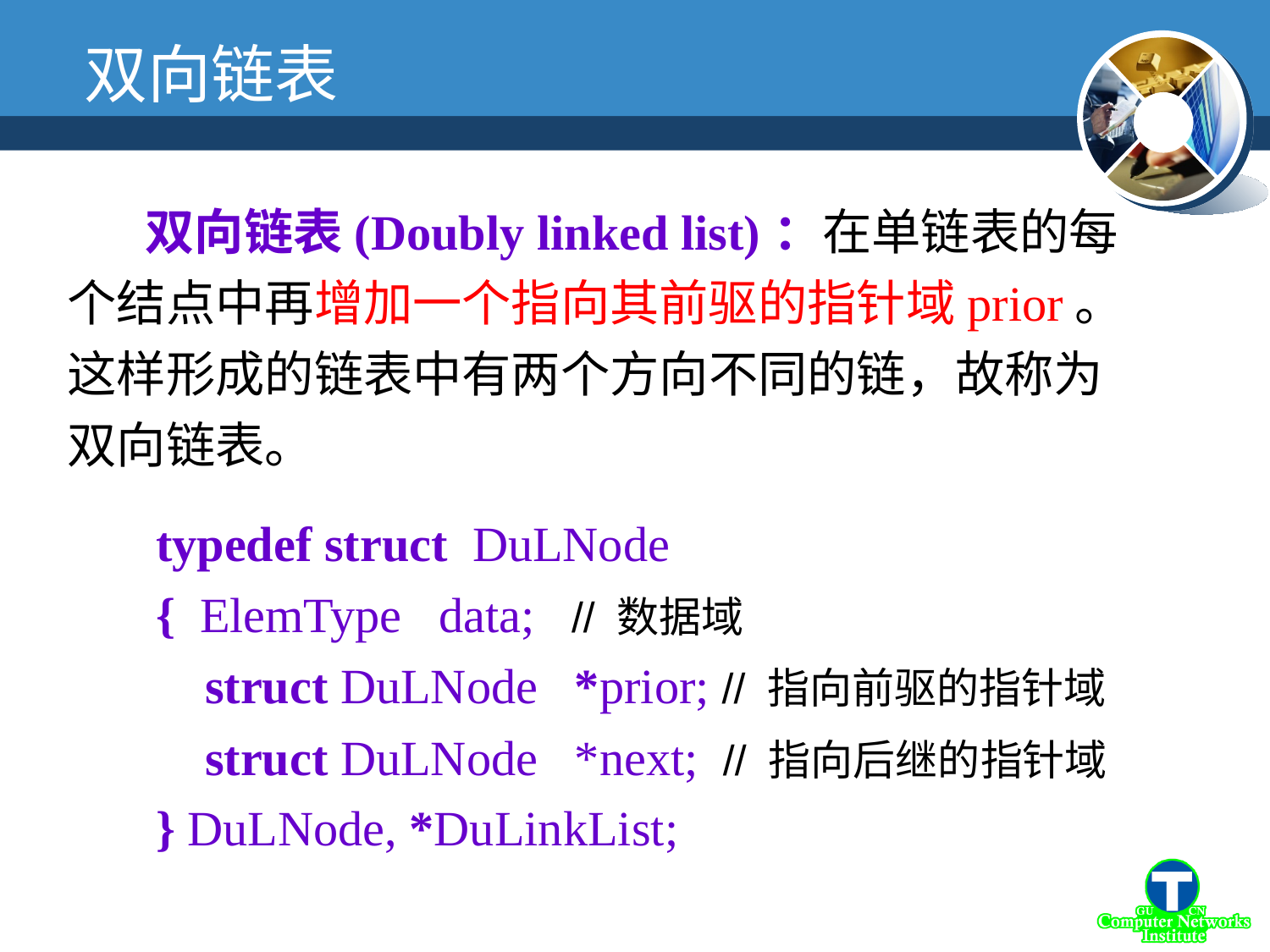

双向链表
      双向链表(Doubly linked list)：在单链表的每个结点中再增加一个指向其前驱的指针域prior。这样形成的链表中有两个方向不同的链，故称为双向链表。
typedef struct  DuLNode
{  ElemType   data;   // 数据域
    struct DuLNode   *prior; // 指向前驱的指针域
    struct DuLNode   *next;  // 指向后继的指针域
} DuLNode, *DuLinkList;